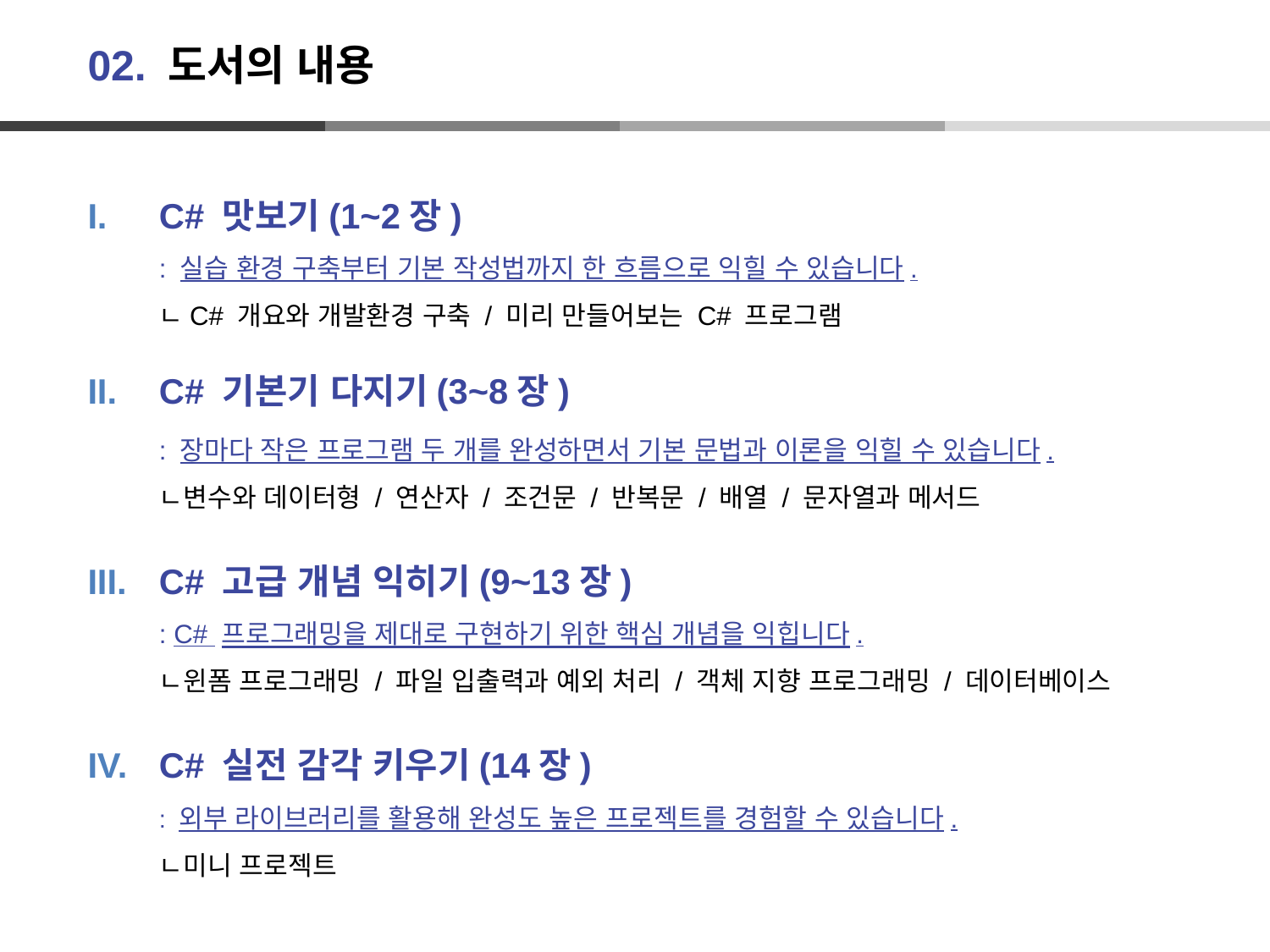

# 02. 도서의 내용
C# 맛보기(1~2장)
: 실습 환경 구축부터 기본 작성법까지 한 흐름으로 익힐 수 있습니다.
ㄴC# 개요와 개발환경 구축 / 미리 만들어보는 C# 프로그램

C# 기본기 다지기(3~8장)
: 장마다 작은 프로그램 두 개를 완성하면서 기본 문법과 이론을 익힐 수 있습니다.
ㄴ변수와 데이터형 / 연산자 / 조건문 / 반복문 / 배열 / 문자열과 메서드

C# 고급 개념 익히기(9~13장)
: C# 프로그래밍을 제대로 구현하기 위한 핵심 개념을 익힙니다.
ㄴ윈폼 프로그래밍 / 파일 입출력과 예외 처리 / 객체 지향 프로그래밍 / 데이터베이스

C# 실전 감각 키우기(14장)
: 외부 라이브러리를 활용해 완성도 높은 프로젝트를 경험할 수 있습니다.
ㄴ미니 프로젝트